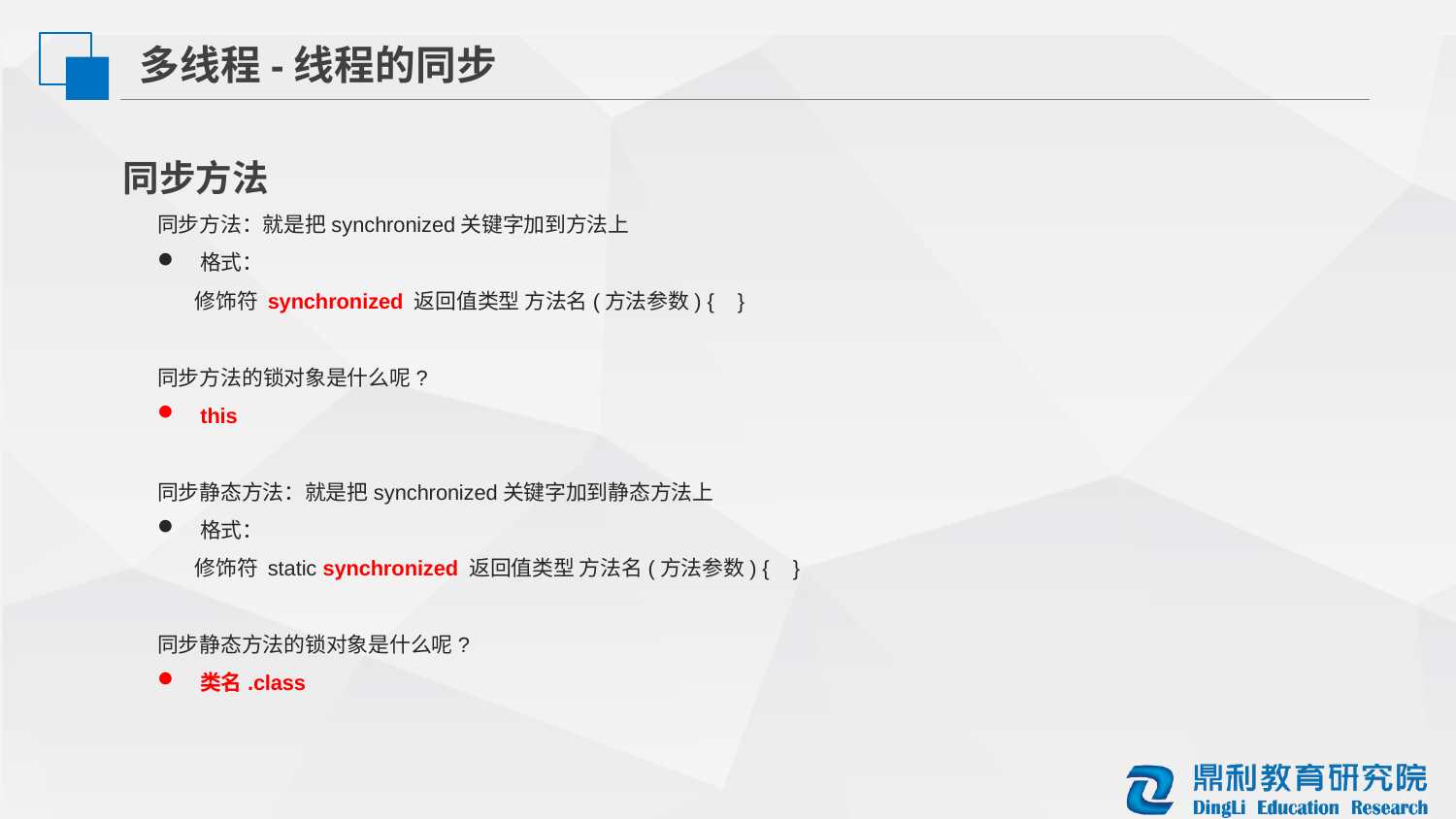

多线程-线程的同步
同步方法
同步方法：就是把synchronized关键字加到方法上
格式：
       修饰符 synchronized 返回值类型 方法名(方法参数) {    }

同步方法的锁对象是什么呢?
this

同步静态方法：就是把synchronized关键字加到静态方法上
格式：
       修饰符 static synchronized 返回值类型 方法名(方法参数) {    }

同步静态方法的锁对象是什么呢?
类名.class